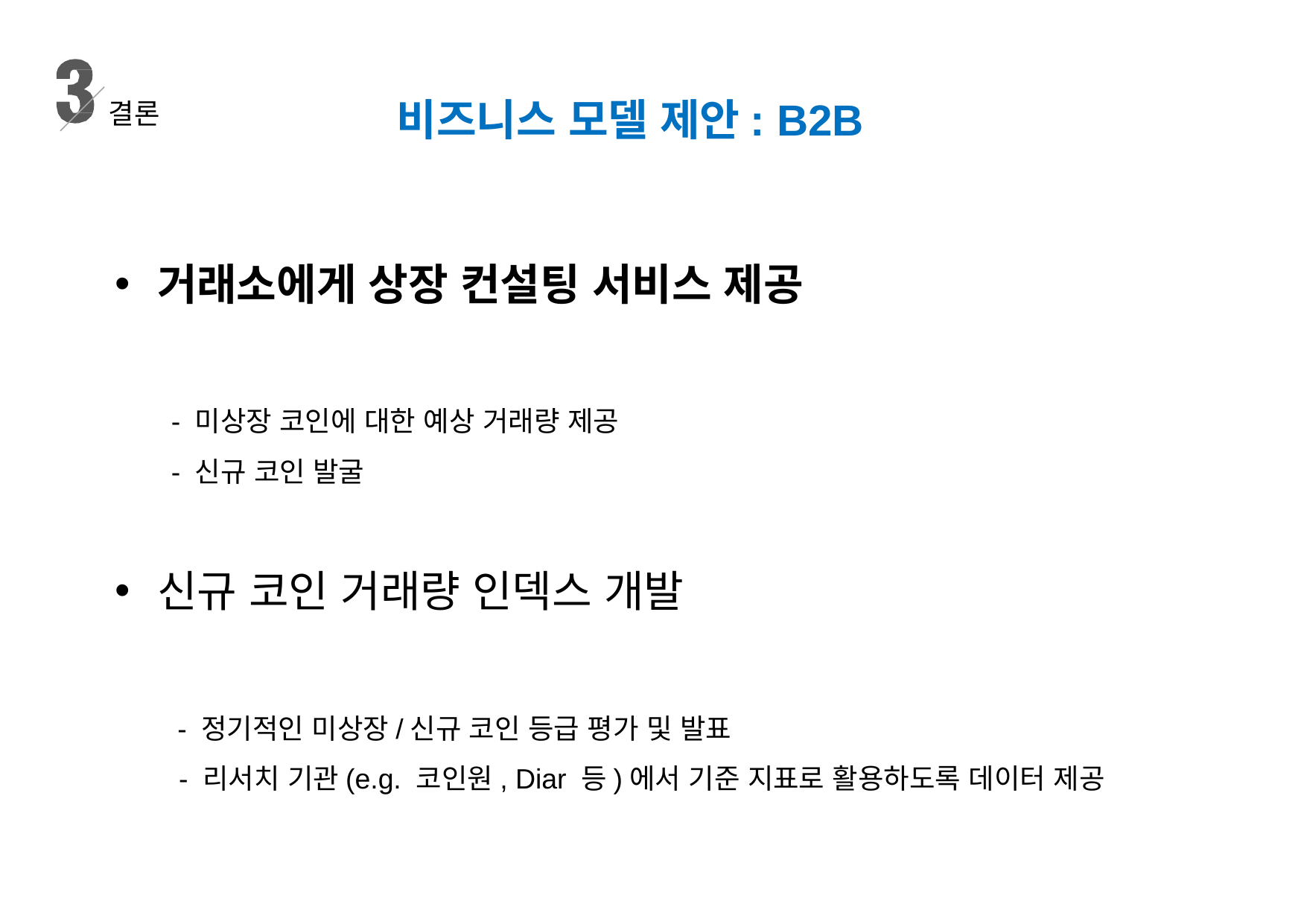

비즈니스 모델 제안: B2B
결론

거래소에게 상장 컨설팅 서비스 제공

- 미상장 코인에 대한 예상 거래량 제공
- 신규 코인 발굴

신규 코인 거래량 인덱스 개발

 - 정기적인 미상장/신규 코인 등급 평가 및 발표
 - 리서치 기관(e.g. 코인원, Diar 등)에서 기준 지표로 활용하도록 데이터 제공